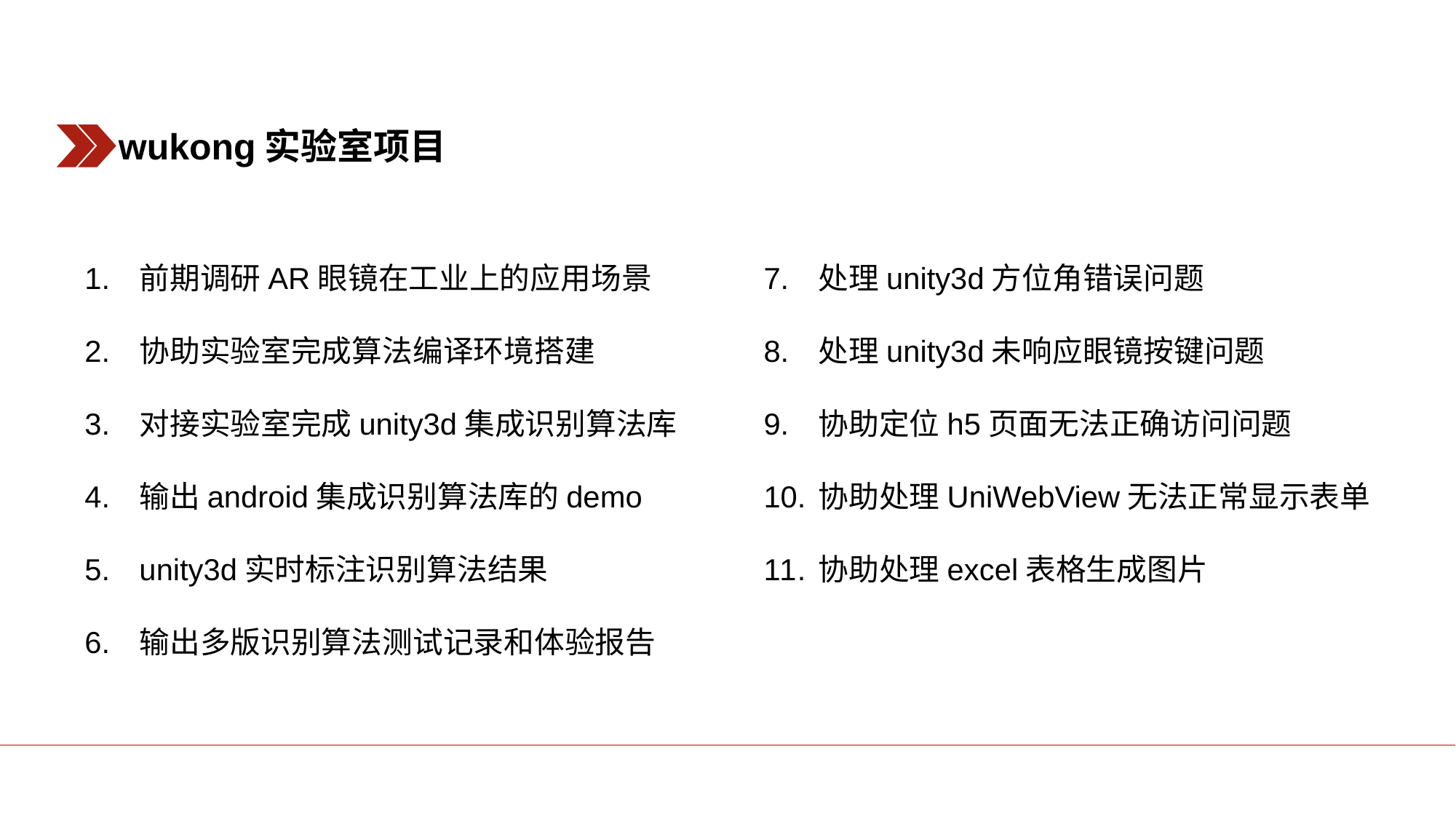

wukong实验室项目

前期调研AR眼镜在工业上的应用场景
协助实验室完成算法编译环境搭建
对接实验室完成unity3d集成识别算法库
输出android集成识别算法库的demo
unity3d实时标注识别算法结果
输出多版识别算法测试记录和体验报告
处理unity3d方位角错误问题
处理unity3d未响应眼镜按键问题
协助定位h5页面无法正确访问问题
协助处理UniWebView无法正常显示表单
协助处理excel表格生成图片